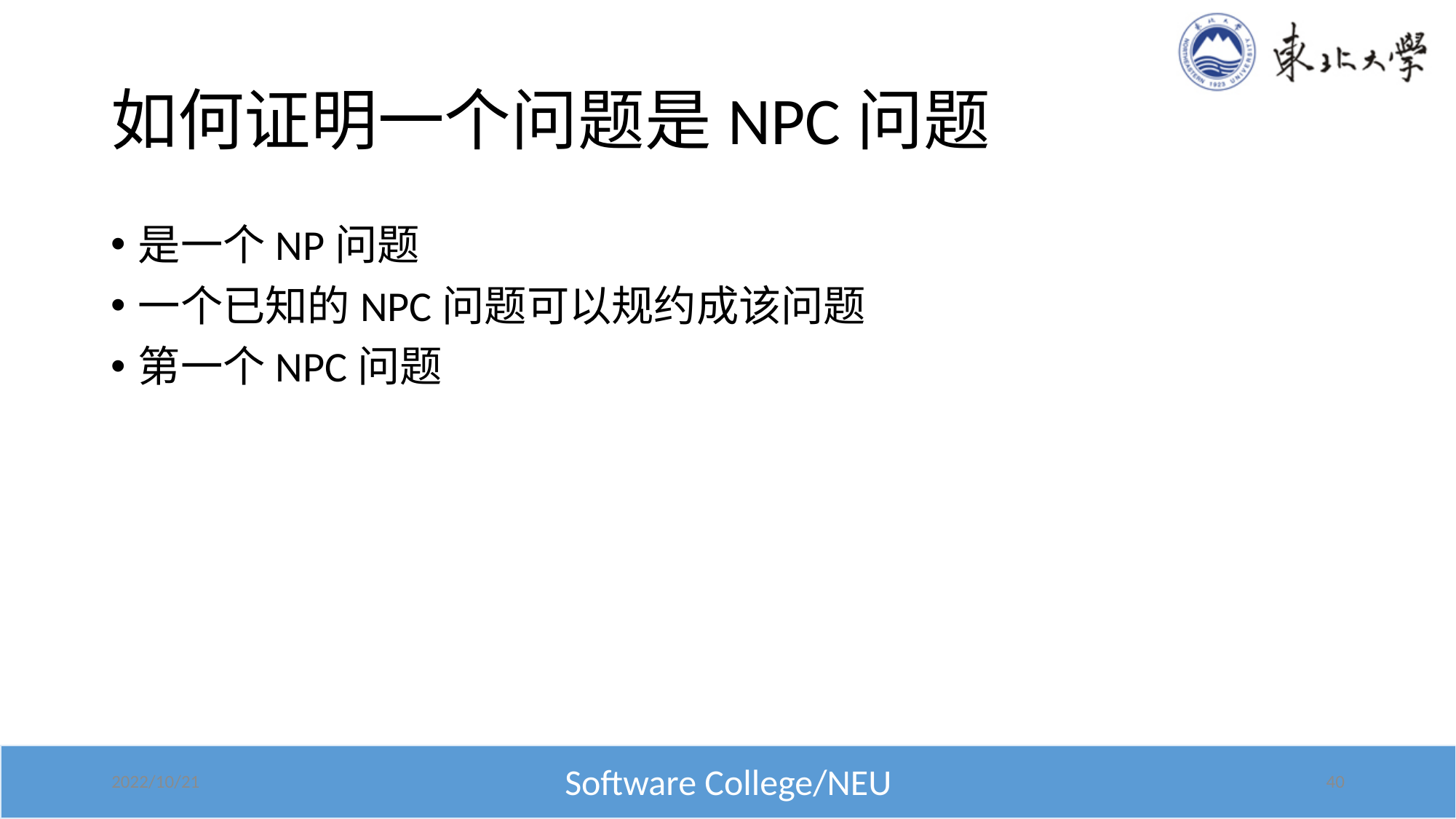

# 如何证明一个问题是NPC问题
是一个NP问题
一个已知的NPC问题可以规约成该问题
第一个NPC问题